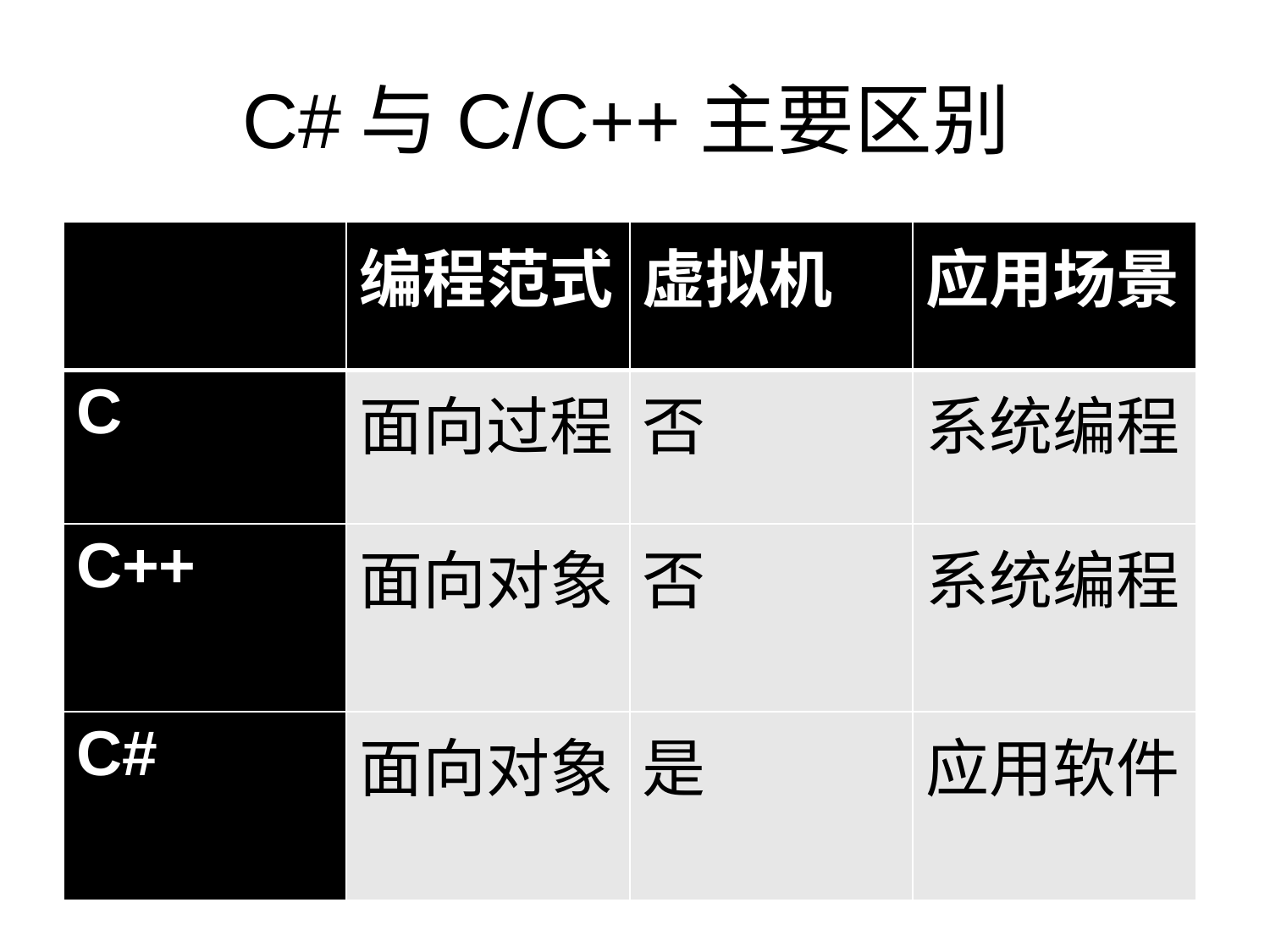

# C#与C/C++主要区别
|  | 编程范式 | 虚拟机 | 应用场景 |
| --- | --- | --- | --- |
| C | 面向过程 | 否 | 系统编程 |
| C++ | 面向对象 | 否 | 系统编程 |
| C# | 面向对象 | 是 | 应用软件 |